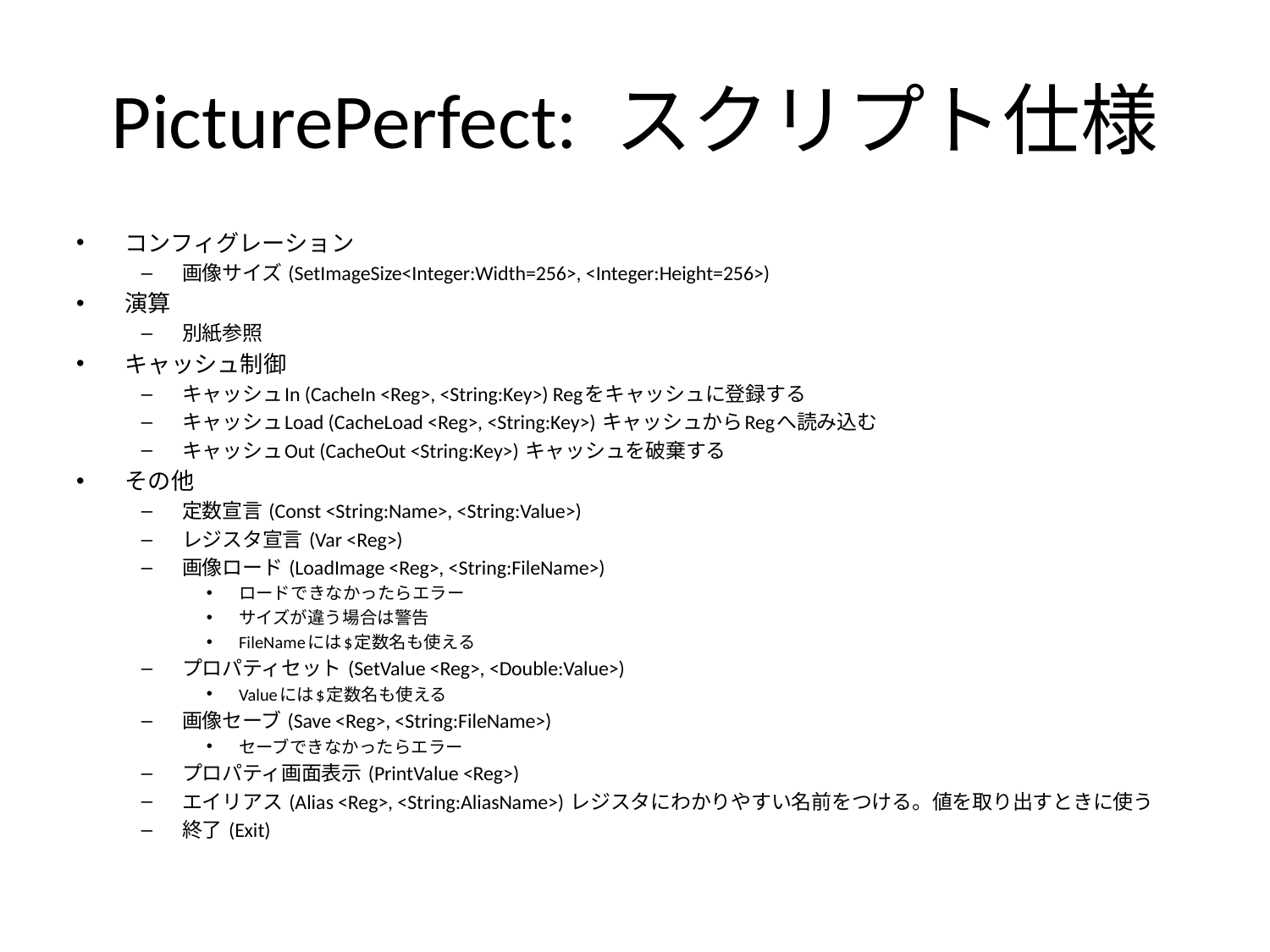

# PicturePerfect: スクリプト仕様
コンフィグレーション
画像サイズ (SetImageSize<Integer:Width=256>, <Integer:Height=256>)
演算
別紙参照
キャッシュ制御
キャッシュIn (CacheIn <Reg>, <String:Key>) Regをキャッシュに登録する
キャッシュLoad (CacheLoad <Reg>, <String:Key>) キャッシュからRegへ読み込む
キャッシュOut (CacheOut <String:Key>) キャッシュを破棄する
その他
定数宣言 (Const <String:Name>, <String:Value>)
レジスタ宣言 (Var <Reg>)
画像ロード (LoadImage <Reg>, <String:FileName>)
ロードできなかったらエラー
サイズが違う場合は警告
FileNameには$定数名も使える
プロパティセット (SetValue <Reg>, <Double:Value>)
Valueには$定数名も使える
画像セーブ (Save <Reg>, <String:FileName>)
セーブできなかったらエラー
プロパティ画面表示 (PrintValue <Reg>)
エイリアス (Alias <Reg>, <String:AliasName>) レジスタにわかりやすい名前をつける。値を取り出すときに使う
終了 (Exit)